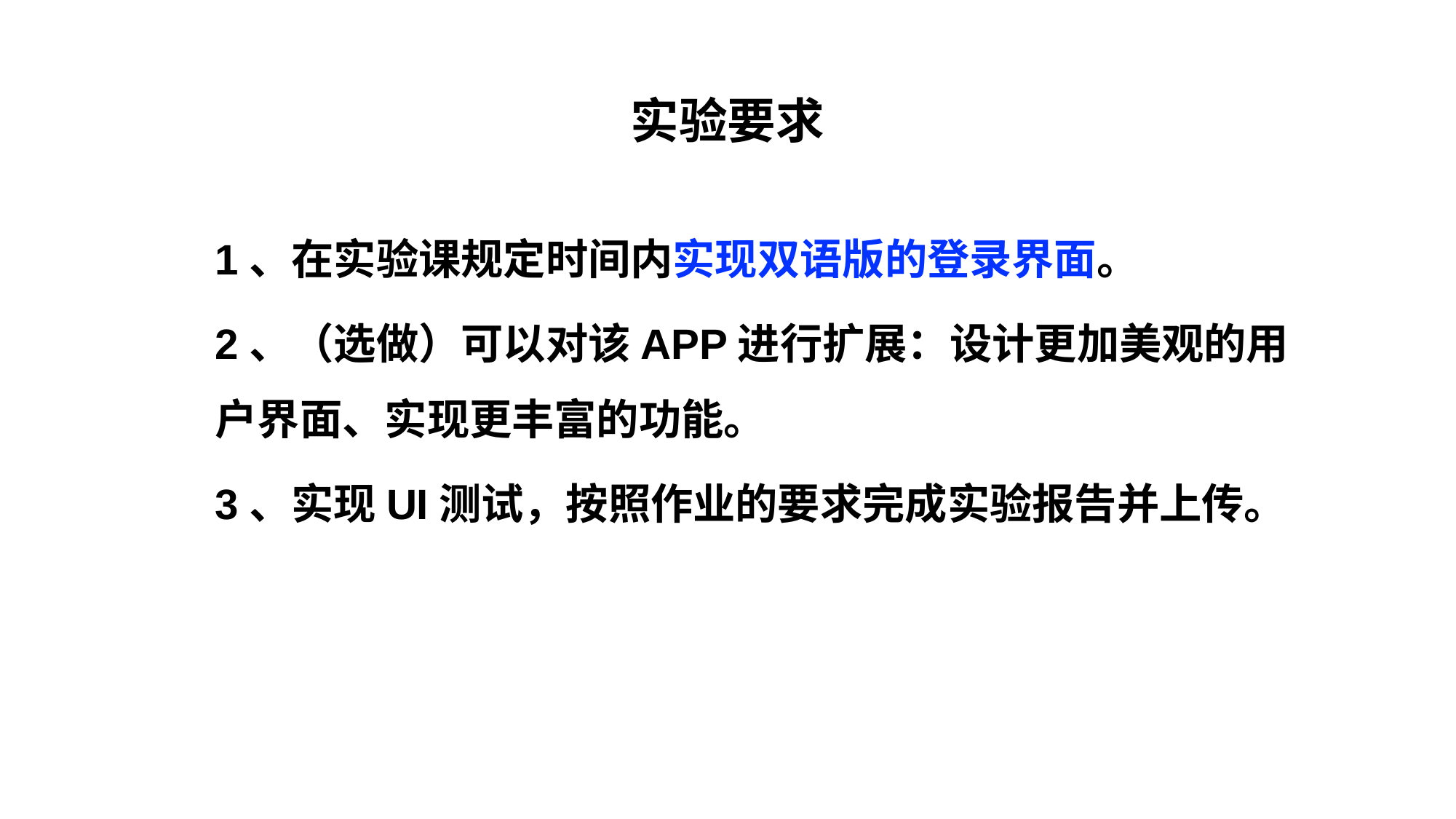

# 实验要求
1、在实验课规定时间内实现双语版的登录界面。
2、（选做）可以对该APP进行扩展：设计更加美观的用户界面、实现更丰富的功能。
3、实现UI测试，按照作业的要求完成实验报告并上传。